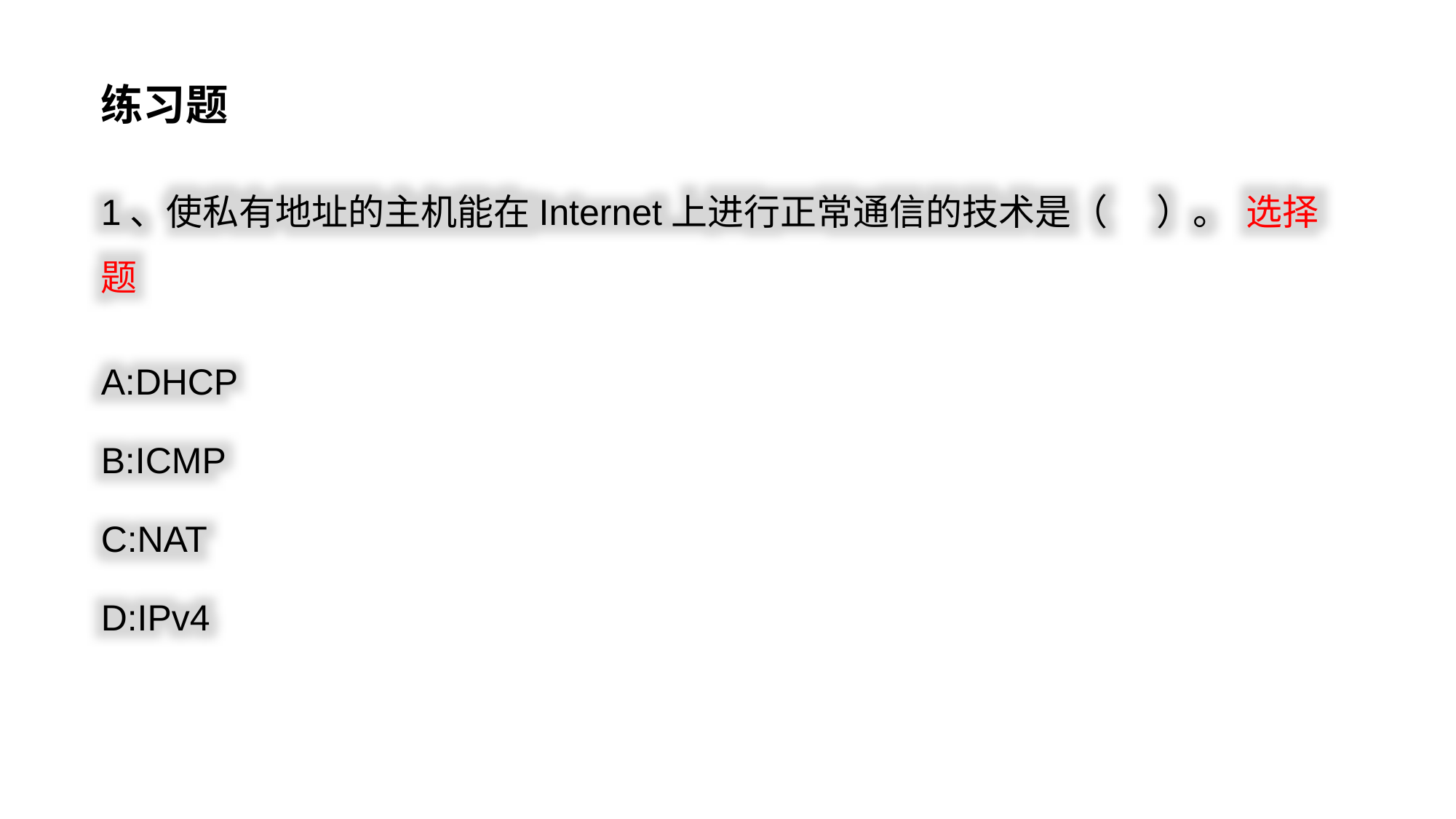

练习题
1、使私有地址的主机能在Internet上进行正常通信的技术是（      ）。  选择题

A:DHCP

B:ICMP

C:NAT

D:IPv4